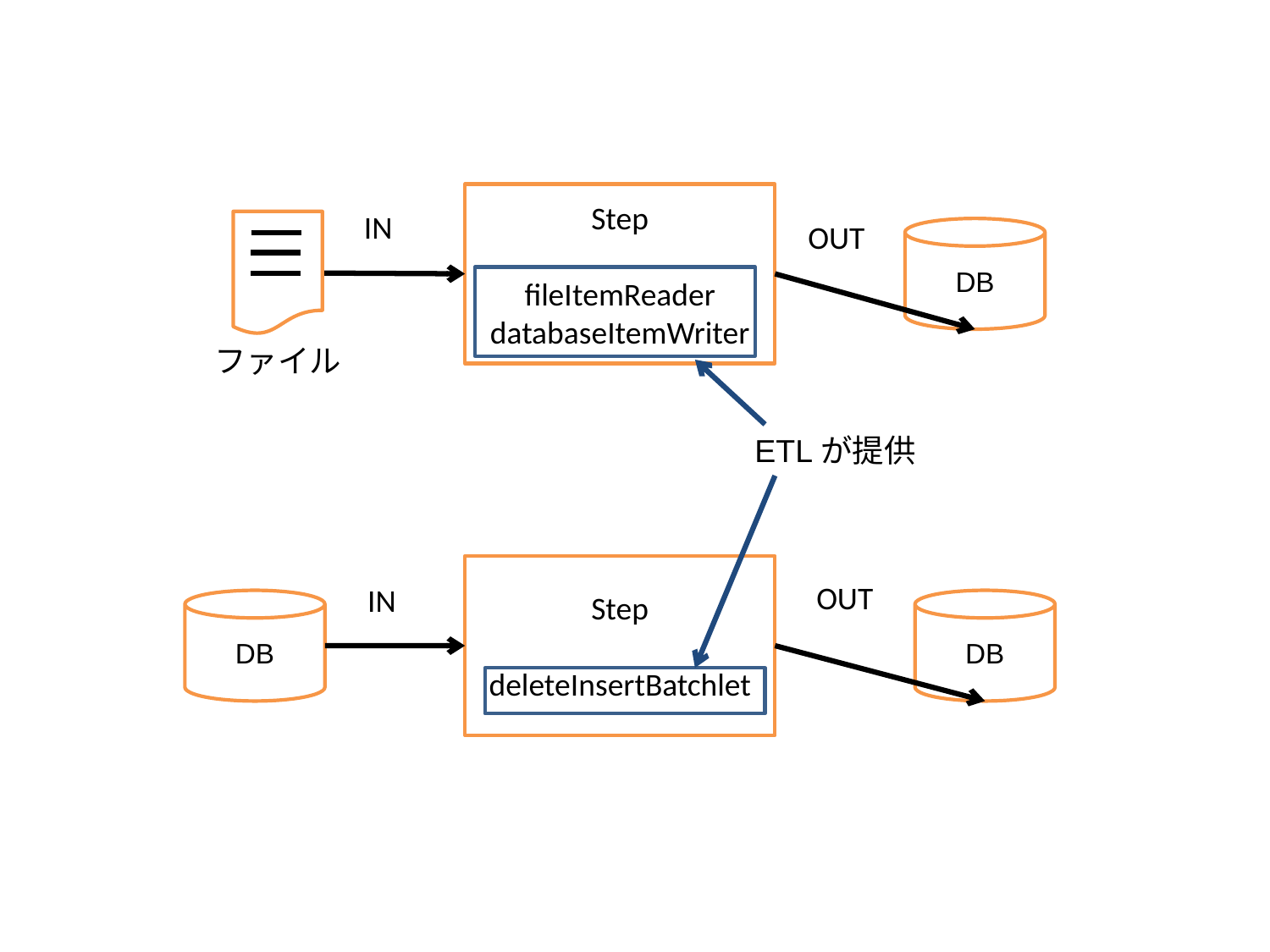

Step

fileItemReader
databaseItemWriter
IN

ファイル
OUT
DB

ETLが提供
Step

deleteInsertBatchlet
OUT
IN
DB
DB